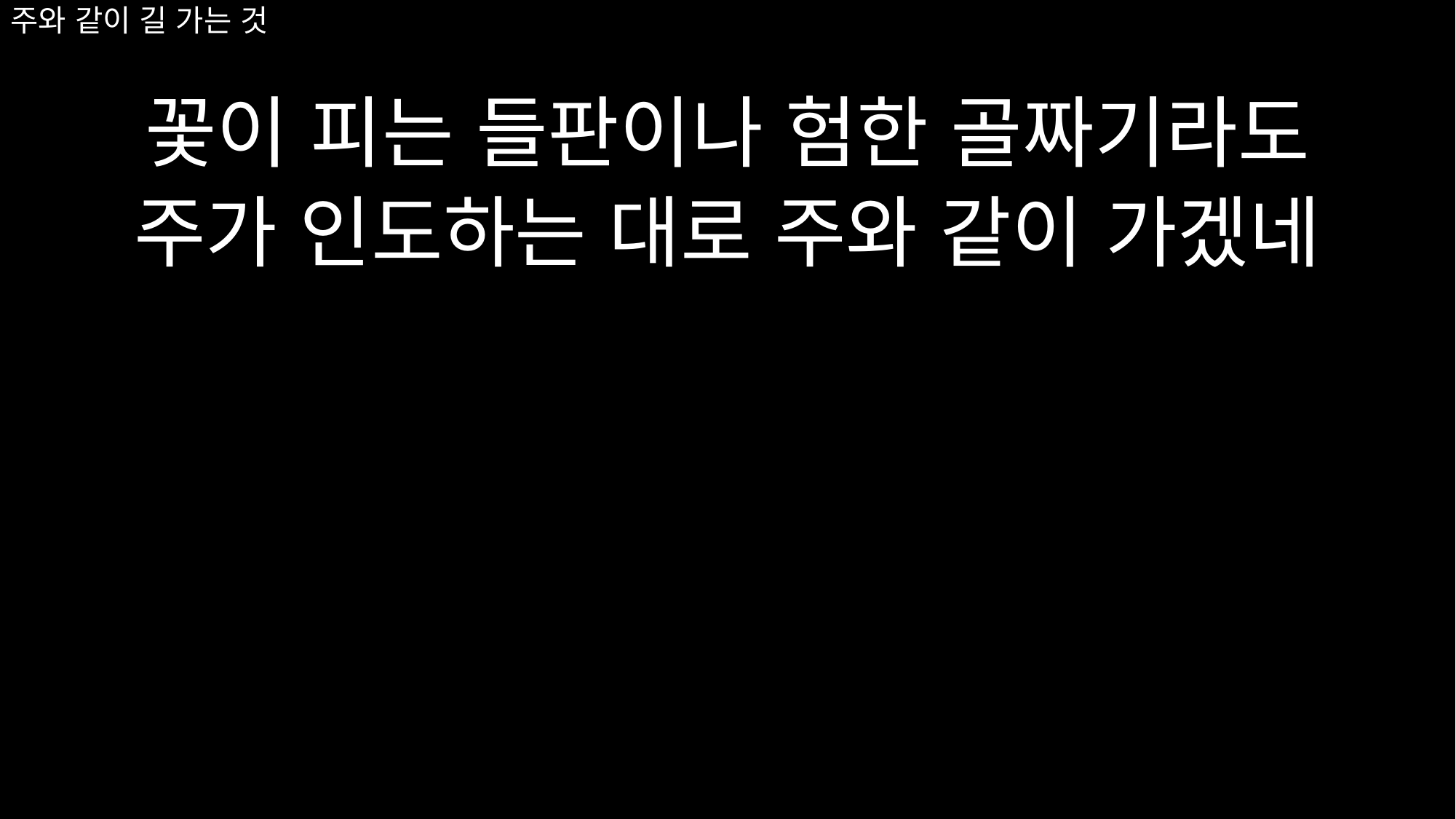

# 주와 같이 길 가는 것
꽃이 피는 들판이나 험한 골짜기라도
주가 인도하는 대로 주와 같이 가겠네